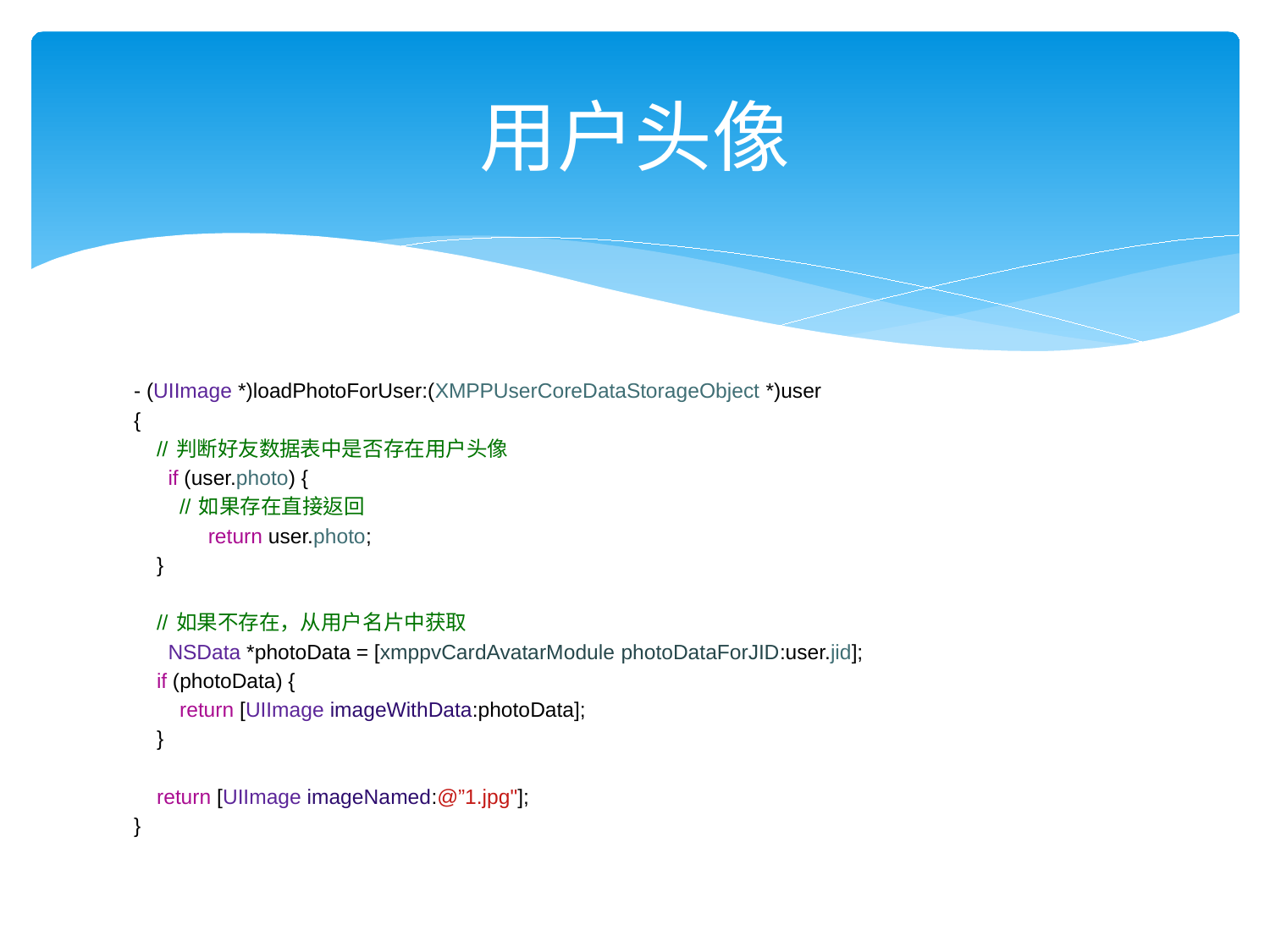

# 用户头像
- (UIImage *)loadPhotoForUser:(XMPPUserCoreDataStorageObject *)user
{
    // 判断好友数据表中是否存在用户头像
      if (user.photo) {
        // 如果存在直接返回
             return user.photo;
    }

    // 如果不存在，从用户名片中获取
      NSData *photoData = [xmppvCardAvatarModule photoDataForJID:user.jid];
    if (photoData) {
        return [UIImage imageWithData:photoData];
    }

    return [UIImage imageNamed:@”1.jpg"];
}